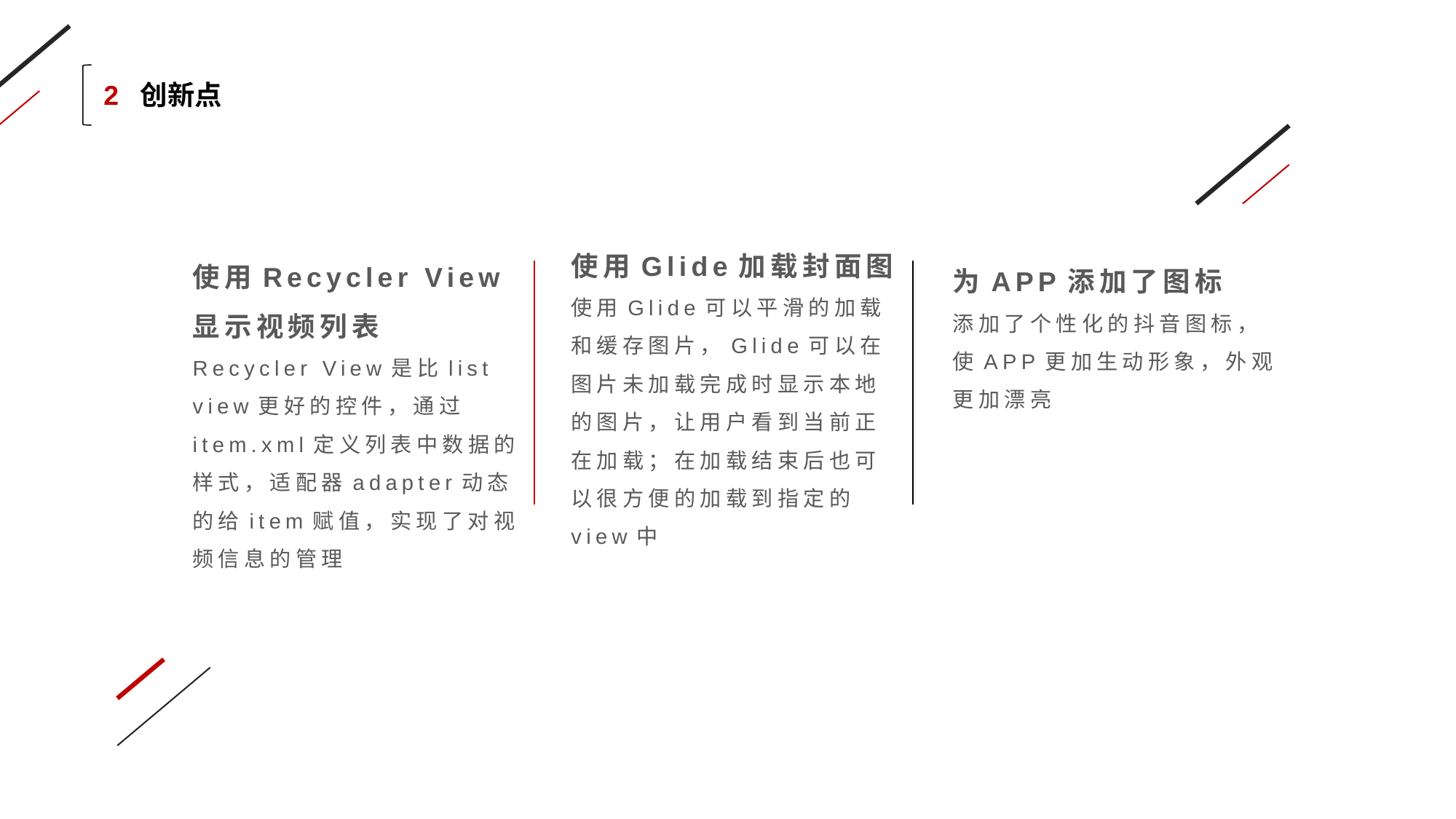

2  创新点
使用Glide加载封面图
使用Glide可以平滑的加载和缓存图片，Glide可以在图片未加载完成时显示本地的图片，让用户看到当前正在加载；在加载结束后也可以很方便的加载到指定的view中
使用Recycler View显示视频列表
Recycler View是比list view更好的控件，通过item.xml定义列表中数据的样式，适配器adapter动态的给item赋值，实现了对视频信息的管理
为APP添加了图标
添加了个性化的抖音图标，使APP更加生动形象，外观更加漂亮